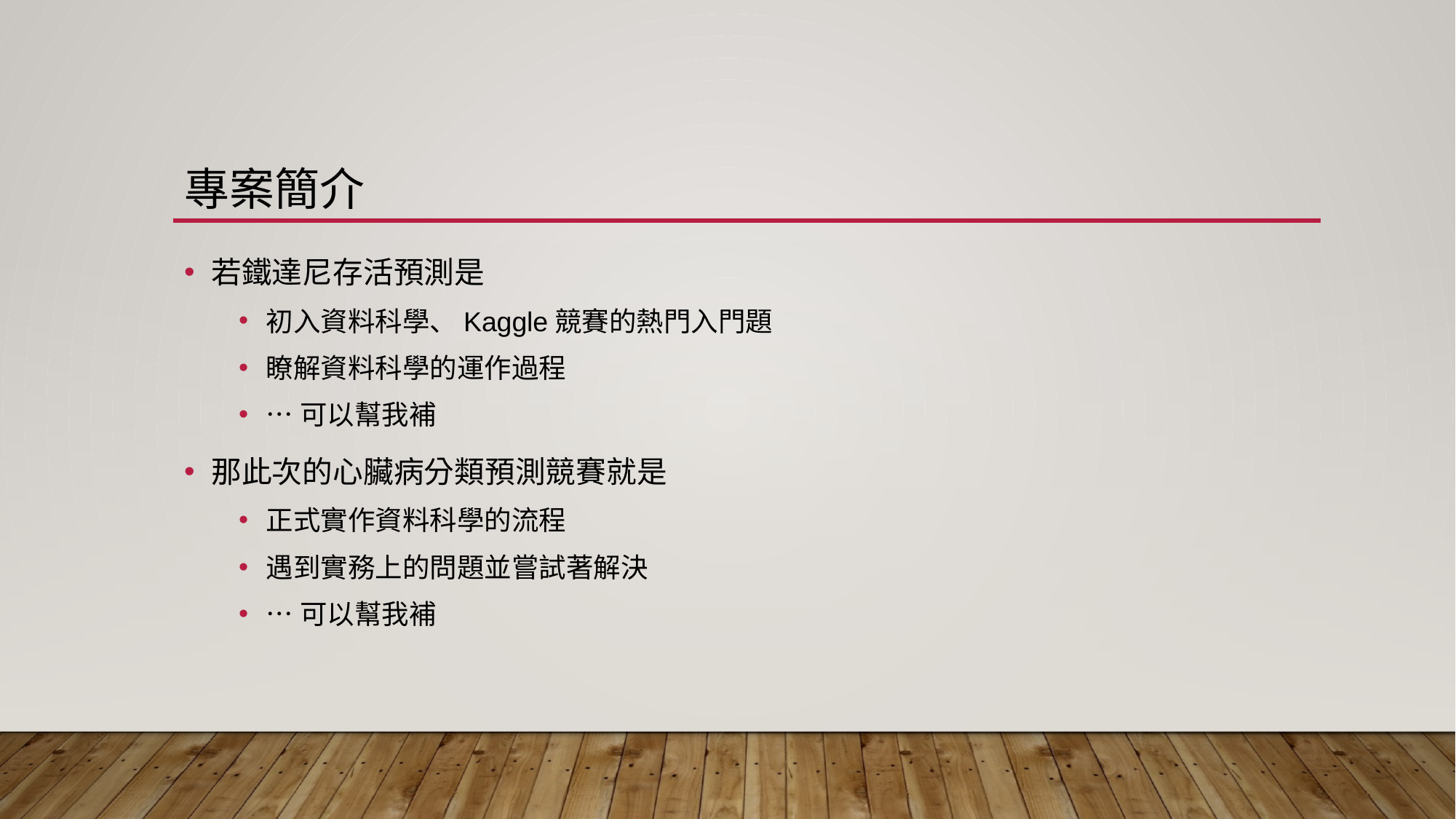

# 專案簡介
若鐵達尼存活預測是
初入資料科學、Kaggle競賽的熱門入門題
瞭解資料科學的運作過程
…可以幫我補
那此次的心臟病分類預測競賽就是
正式實作資料科學的流程
遇到實務上的問題並嘗試著解決
…可以幫我補